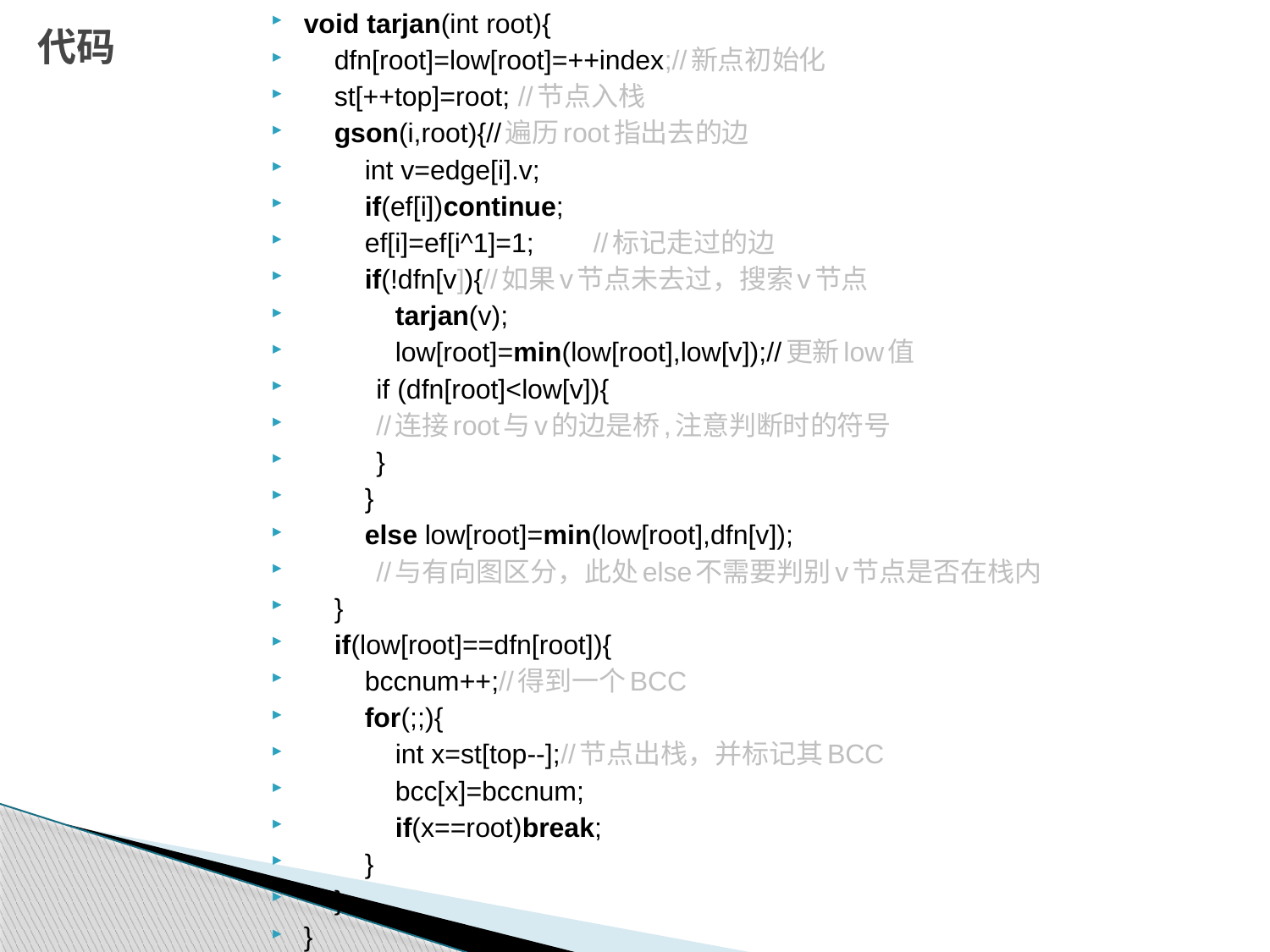

void tarjan(int root){
    dfn[root]=low[root]=++index;//新点初始化
    st[++top]=root; //节点入栈
    gson(i,root){//遍历root指出去的边
        int v=edge[i].v;
        if(ef[i])continue;
        ef[i]=ef[i^1]=1;	//标记走过的边
        if(!dfn[v]){//如果v节点未去过，搜索v节点
            tarjan(v);
            low[root]=min(low[root],low[v]);//更新low值
		if (dfn[root]<low[v]){
			//连接root与v的边是桥,注意判断时的符号
		}
        }
        else low[root]=min(low[root],dfn[v]);
	//与有向图区分，此处else不需要判别v节点是否在栈内
    }
    if(low[root]==dfn[root]){
        bccnum++;//得到一个BCC
        for(;;){
            int x=st[top--];//节点出栈，并标记其BCC
            bcc[x]=bccnum;
            if(x==root)break;
        }
    }
}

# 代码